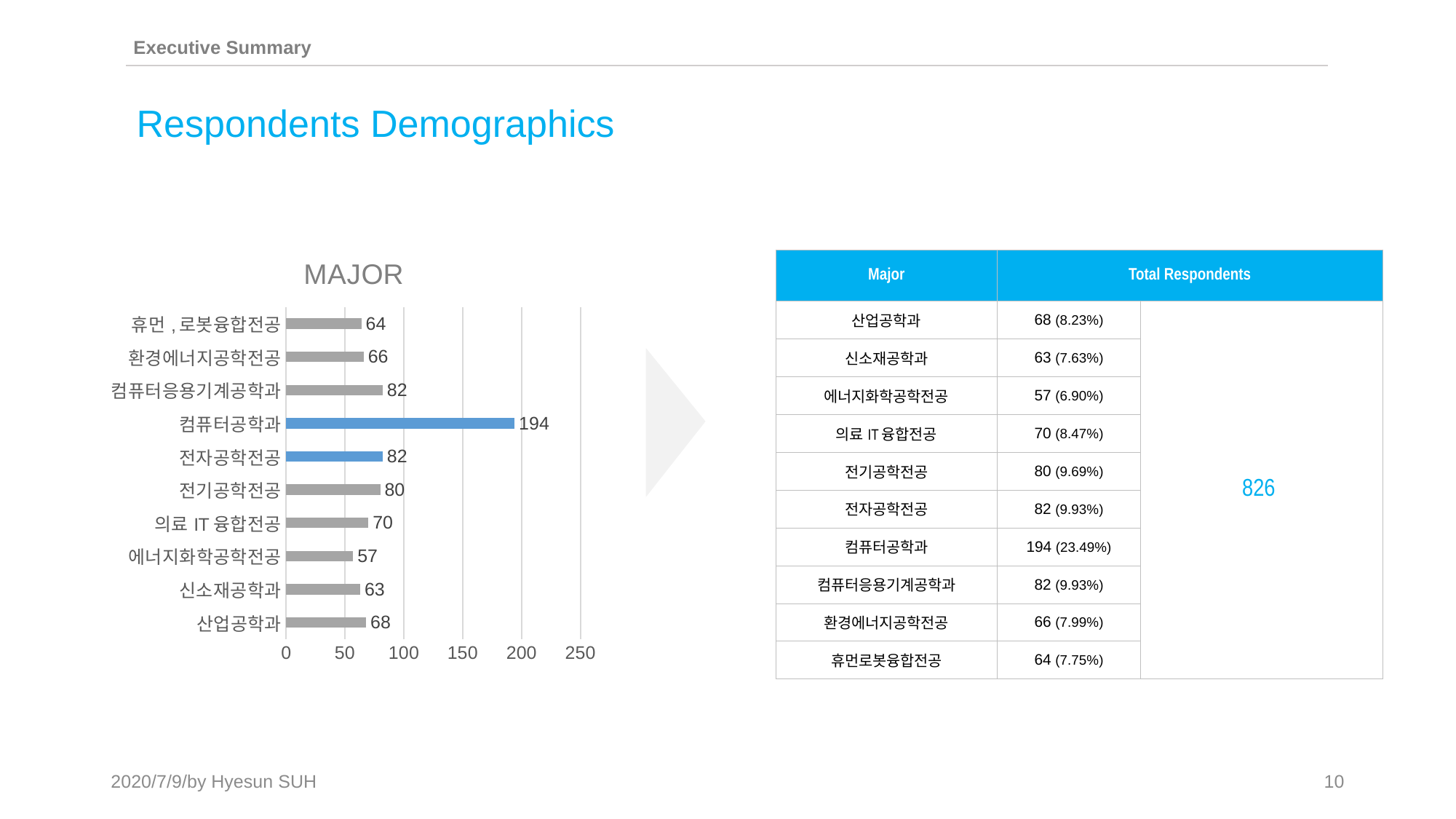

Executive Summary
Respondents Demographics

### Chart: MAJOR

| Category | 계열 1 |
|---|---|
| 산업공학과 | 68.0 |
| 신소재공학과 | 63.0 |
| 에너지화학공학전공 | 57.0 |
| 의료IT융합전공 | 70.0 |
| 전기공학전공 | 80.0 |
| 전자공학전공 | 82.0 |
| 컴퓨터공학과 | 194.0 |
| 컴퓨터응용기계공학과 | 82.0 |
| 환경에너지공학전공 | 66.0 |
| 휴먼,로봇융합전공 | 64.0 |
| Major | Total Respondents |  |
| --- | --- | --- |
| 산업공학과 | 68 (8.23%) | 826 |
| 신소재공학과 | 63 (7.63%) |  |
| 에너지화학공학전공 | 57 (6.90%) |  |
| 의료IT융합전공 | 70 (8.47%) |  |
| 전기공학전공 | 80 (9.69%) |  |
| 전자공학전공 | 82 (9.93%) |  |
| 컴퓨터공학과 | 194 (23.49%) |  |
| 컴퓨터응용기계공학과 | 82 (9.93%) |  |
| 환경에너지공학전공 | 66 (7.99%) |  |
| 휴먼로봇융합전공 | 64 (7.75%) |  |

2020/7/9/by Hyesun SUH
10